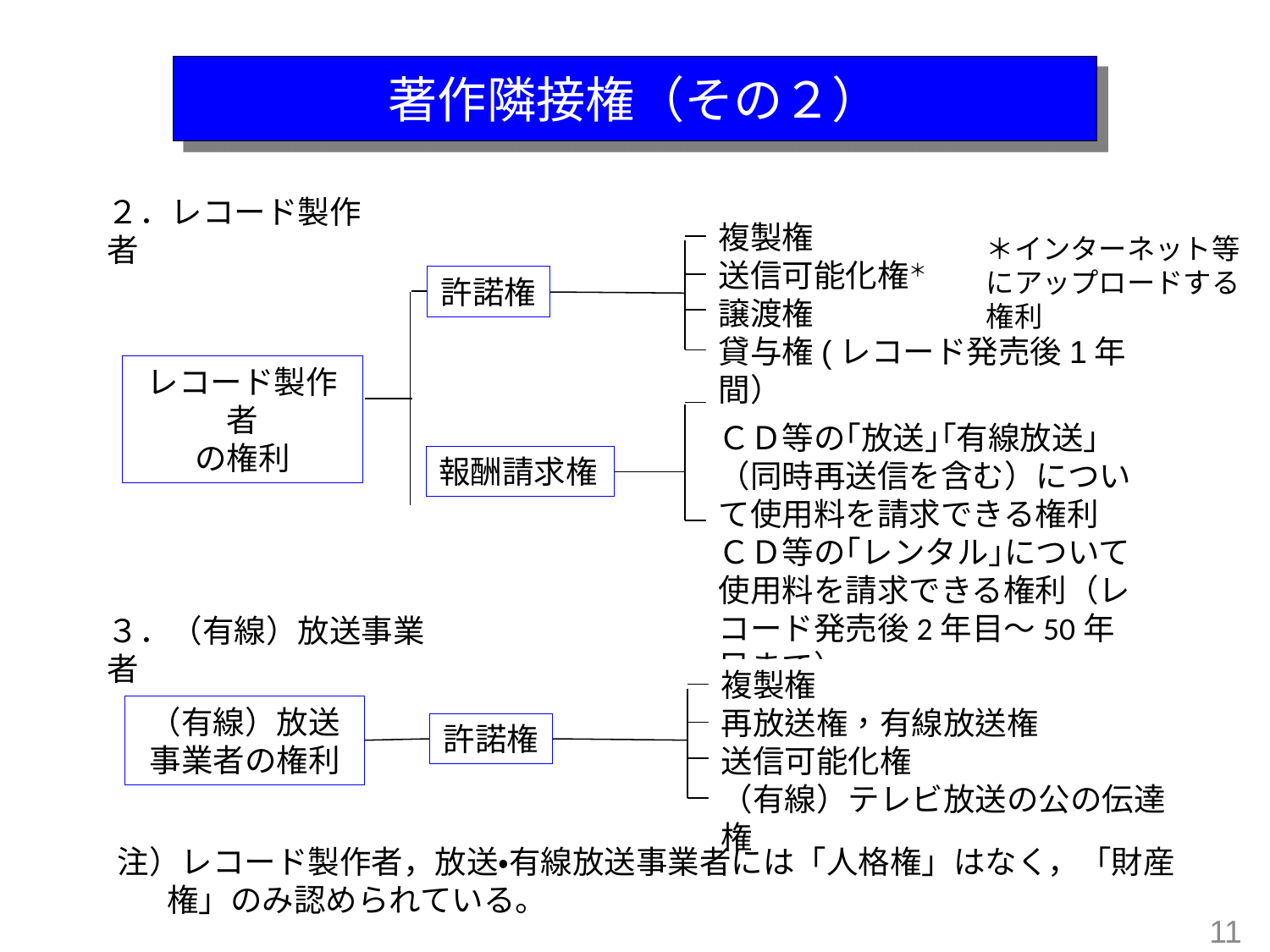

著作隣接権（その２）
２．レコード製作者
複製権
送信可能化権＊
譲渡権
貸与権(レコード発売後1年間）
ＣＤ等の｢放送｣｢有線放送｣（同時再送信を含む）について使用料を請求できる権利
ＣＤ等の｢レンタル｣について使用料を請求できる権利（レコード発売後2年目～50年目まで）
＊インターネット等にアップロードする権利
許諾権
レコード製作者
の権利
報酬請求権
３．（有線）放送事業者
複製権
再放送権，有線放送権
送信可能化権
（有線）テレビ放送の公の伝達権
（有線）放送事業者の権利
許諾権
注）レコード製作者，放送・有線放送事業者には「人格権」はなく，「財産権」のみ認められている。
11